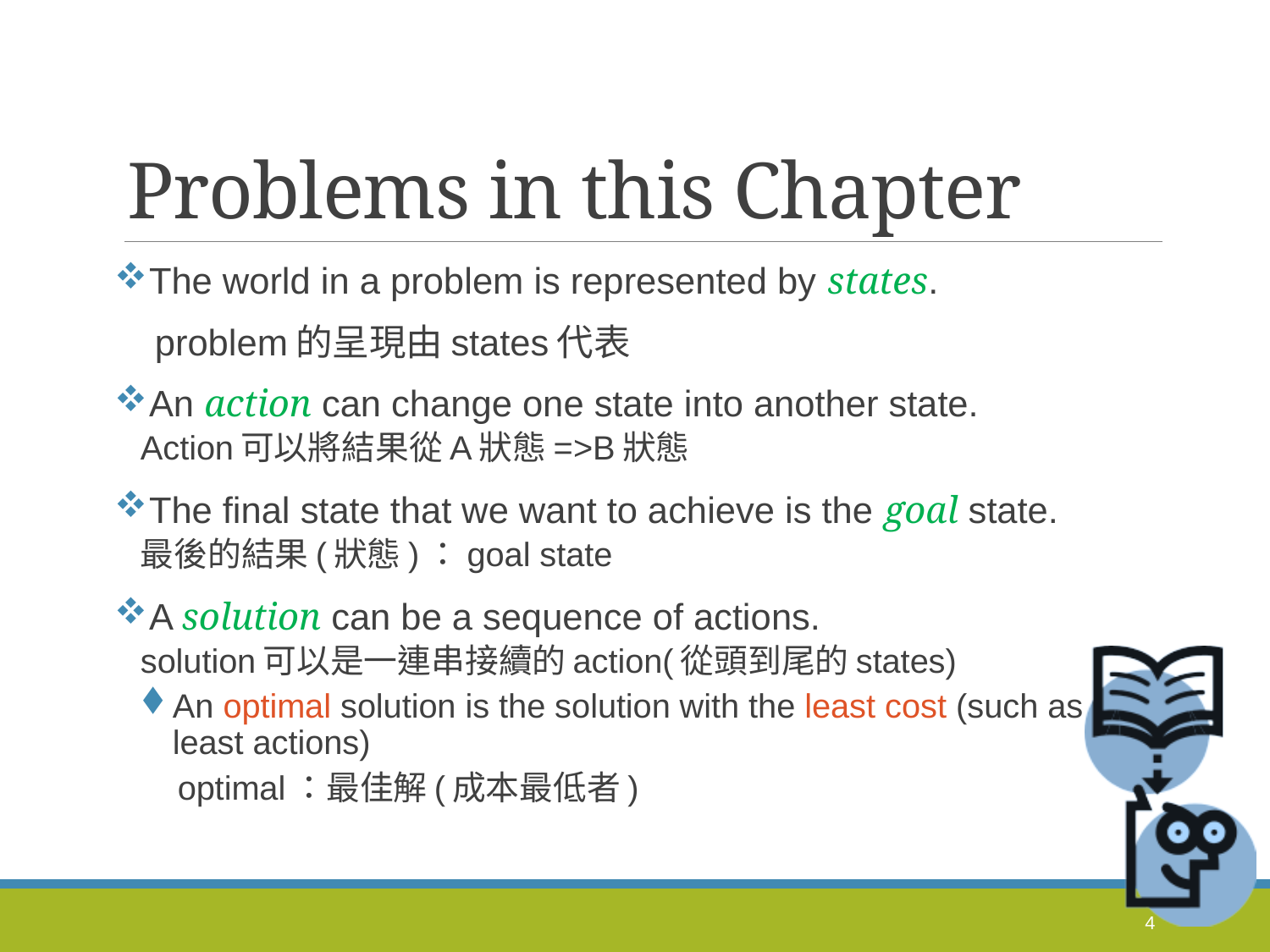

# Problems in this Chapter
The world in a problem is represented by states.
    problem的呈現由states代表
An action can change one state into another state.
Action可以將結果從A狀態=>B狀態
The final state that we want to achieve is the goal state.
最後的結果(狀態)：goal state
A solution can be a sequence of actions.
solution可以是一連串接續的action(從頭到尾的states)
An optimal solution is the solution with the least cost (such as least actions)
    optimal：最佳解(成本最低者)
4